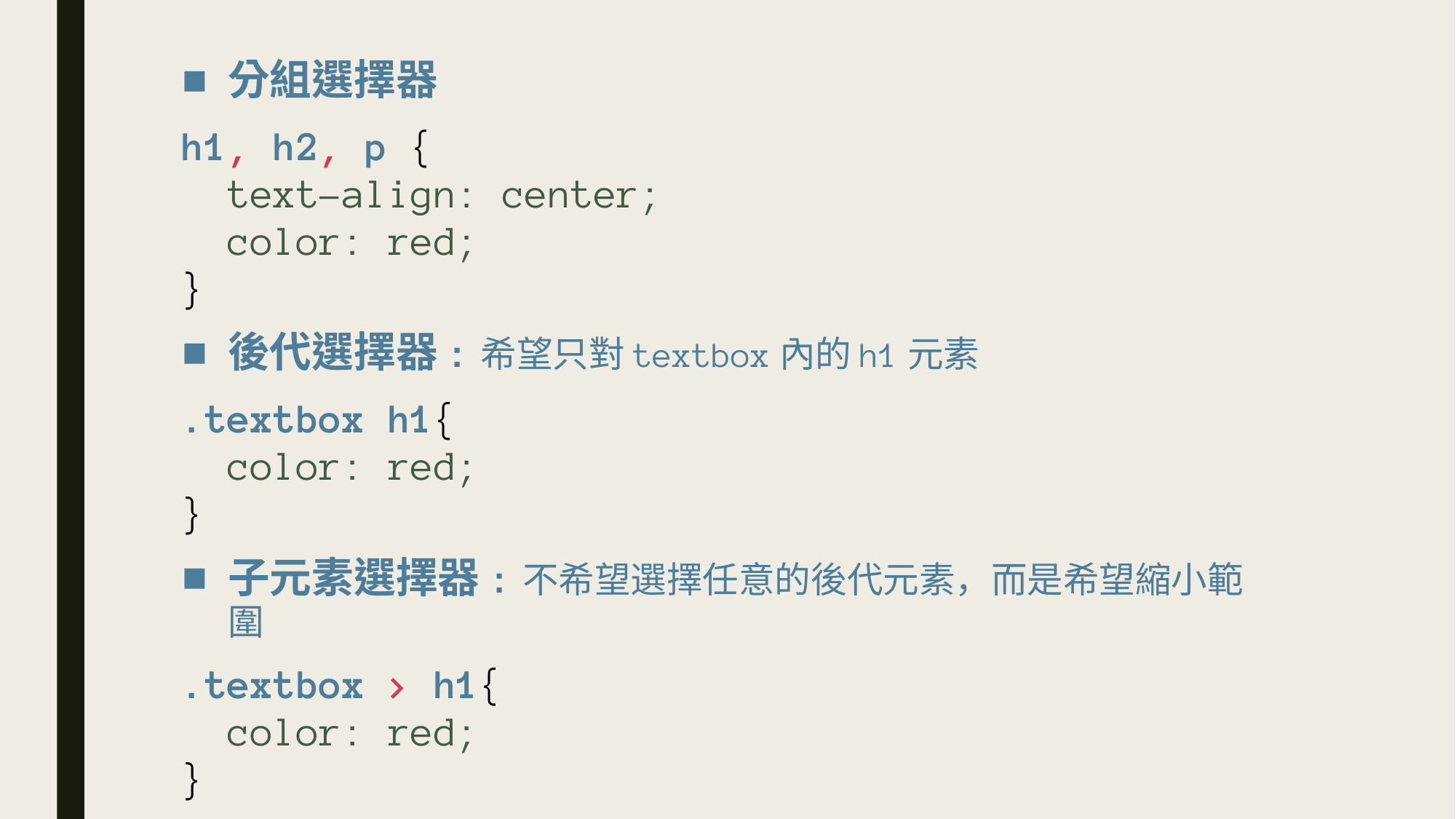

分組選擇器
h1, h2, p {
  text-align: center;
  color: red;
}
後代選擇器:希望只對textbox內的h1元素
.textbox h1{
  color: red;
}
子元素選擇器:不希望選擇任意的後代元素，而是希望縮小範圍
.textbox > h1{
  color: red;
}